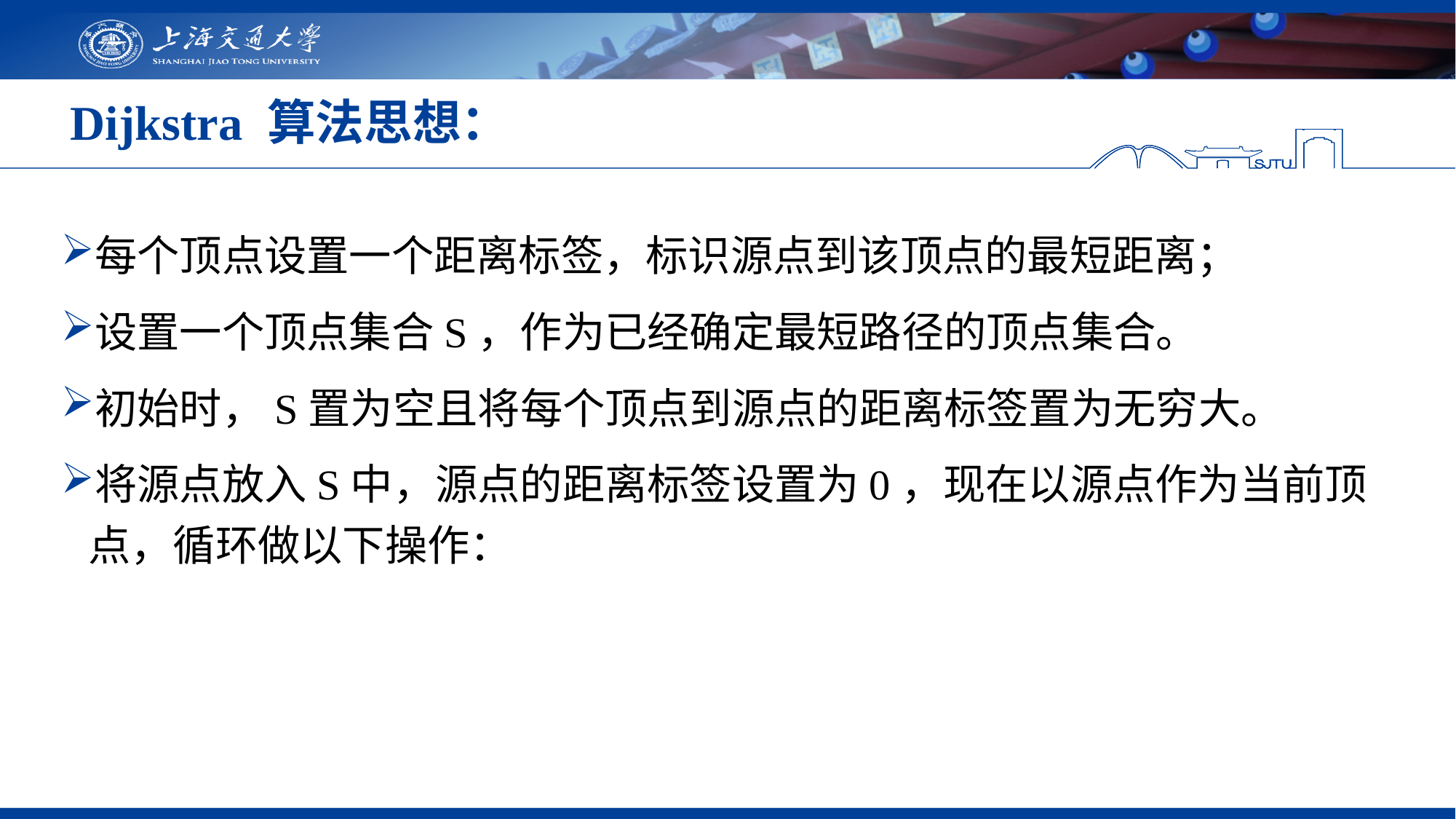

# Dijkstra 算法思想：
每个顶点设置一个距离标签，标识源点到该顶点的最短距离；
设置一个顶点集合S，作为已经确定最短路径的顶点集合。
初始时，S置为空且将每个顶点到源点的距离标签置为无穷大。
将源点放入S中，源点的距离标签设置为0，现在以源点作为当前顶点，循环做以下操作：